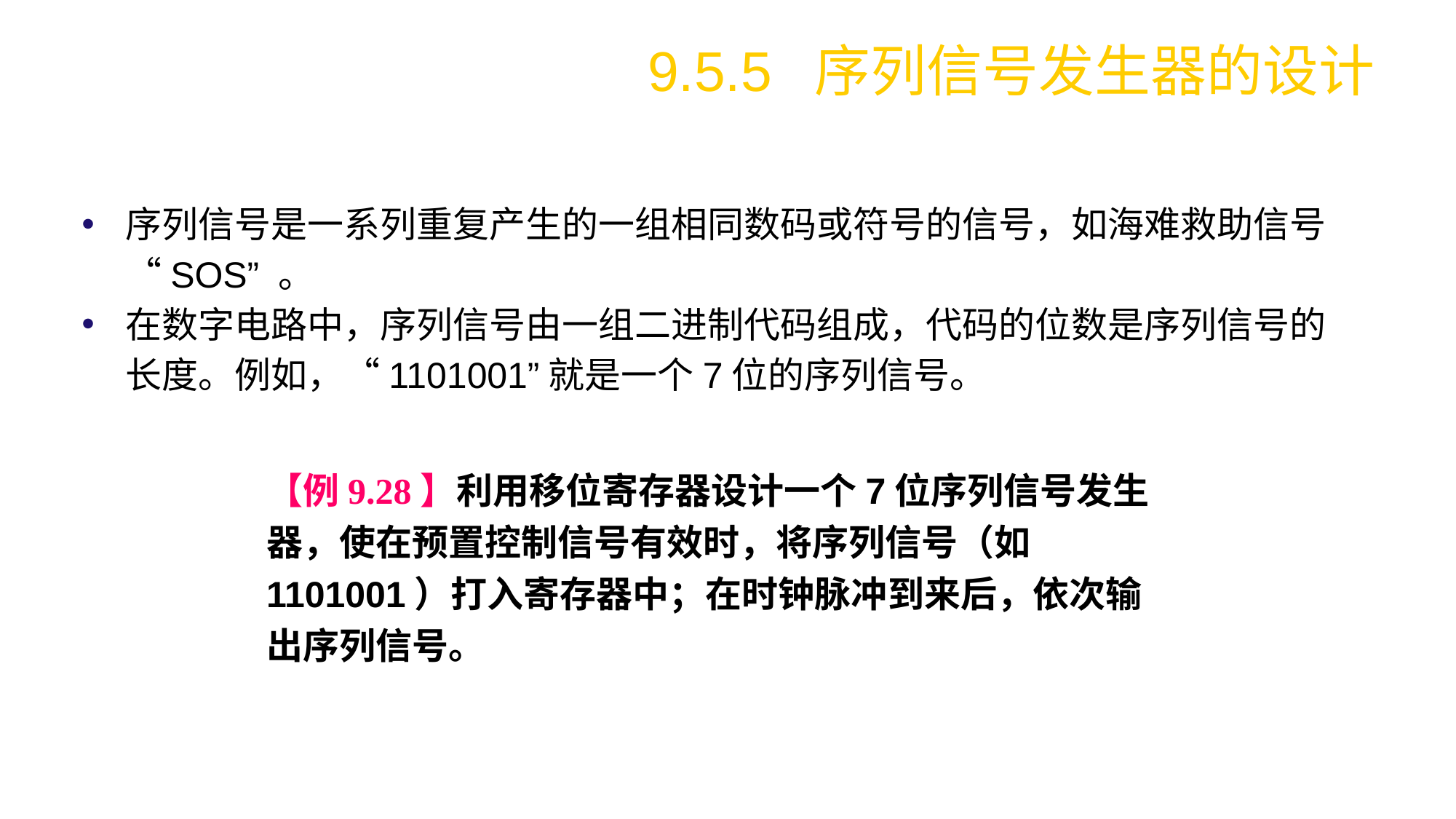

9.5.5  序列信号发生器的设计
序列信号是一系列重复产生的一组相同数码或符号的信号，如海难救助信号“SOS” 。
在数字电路中，序列信号由一组二进制代码组成，代码的位数是序列信号的长度。例如，“1101001”就是一个7位的序列信号。
【例9.28】利用移位寄存器设计一个7位序列信号发生器，使在预置控制信号有效时，将序列信号（如1101001）打入寄存器中；在时钟脉冲到来后，依次输出序列信号。